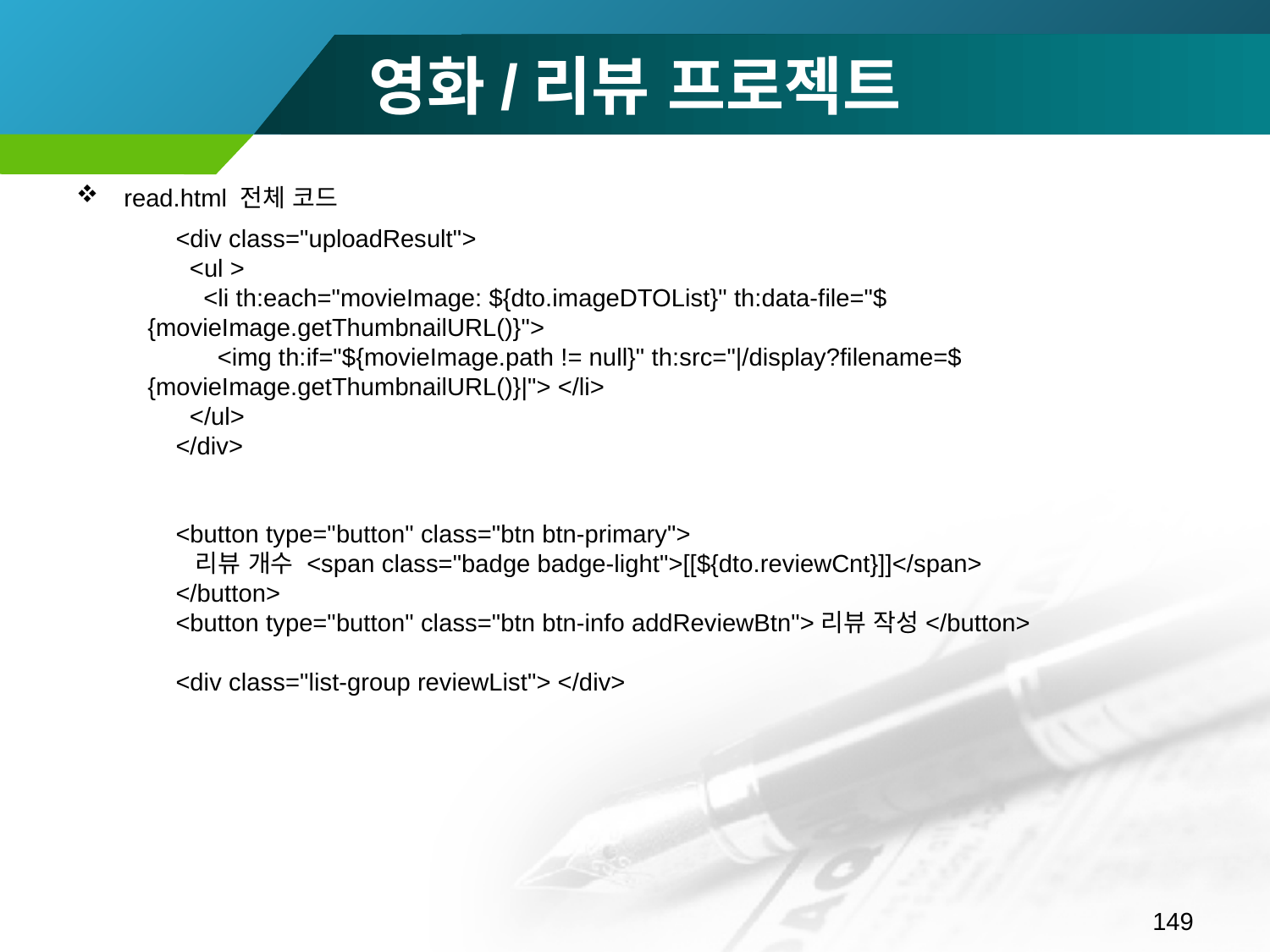

# 영화/리뷰 프로젝트
read.html 전체 코드
    <div class="uploadResult">
      <ul >
        <li th:each="movieImage: ${dto.imageDTOList}" th:data-file="${movieImage.getThumbnailURL()}">
          <img th:if="${movieImage.path != null}" th:src="|/display?filename=${movieImage.getThumbnailURL()}|"> </li>
      </ul>
    </div>

    <button type="button" class="btn btn-primary">
      리뷰 개수 <span class="badge badge-light">[[${dto.reviewCnt}]]</span>
    </button>
    <button type="button" class="btn btn-info addReviewBtn">리뷰 작성</button>

    <div class="list-group reviewList"> </div>

149